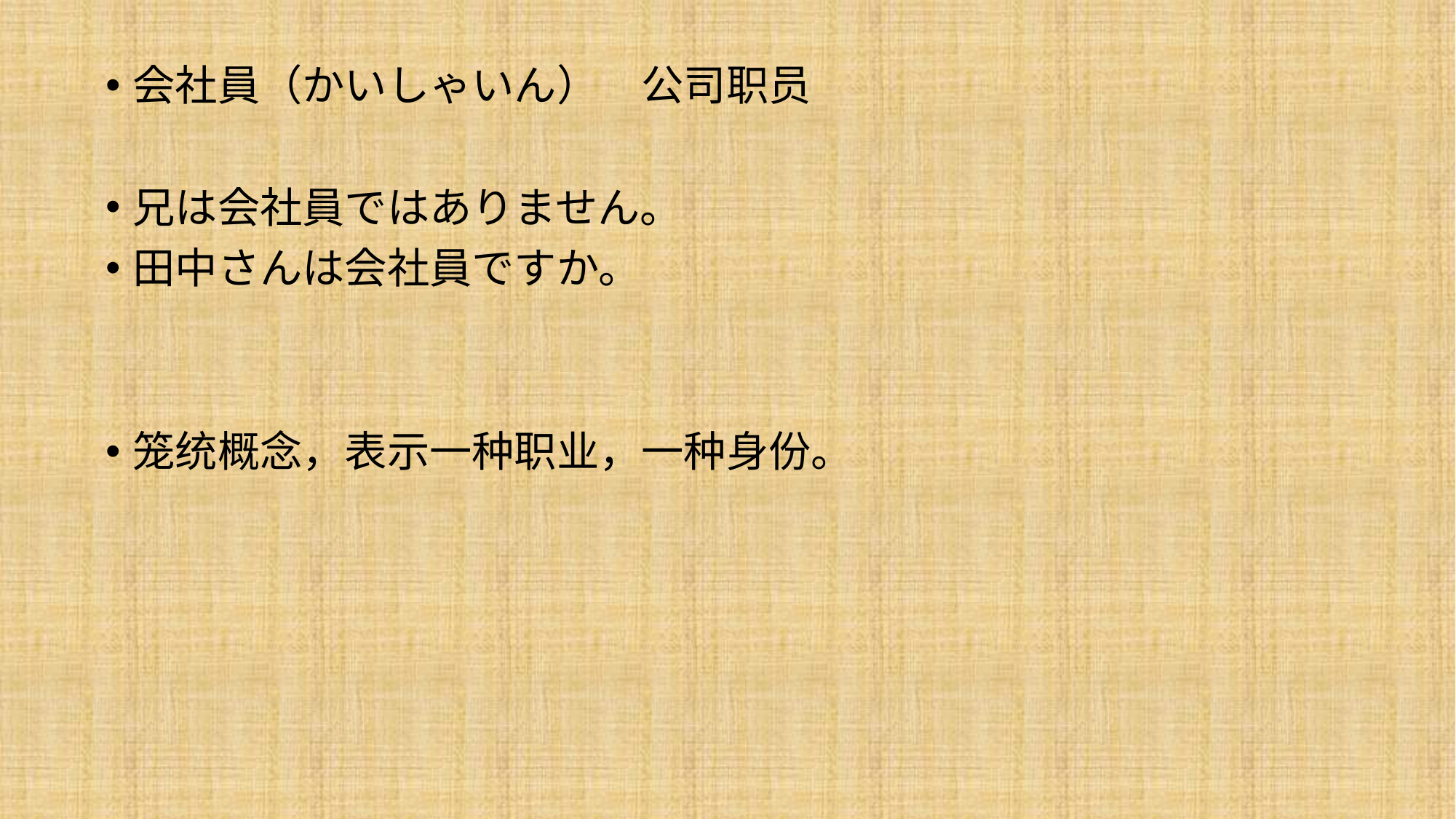

会社員（かいしゃいん）　公司职员

兄は会社員ではありません。
田中さんは会社員ですか。

笼统概念，表示一种职业，一种身份。